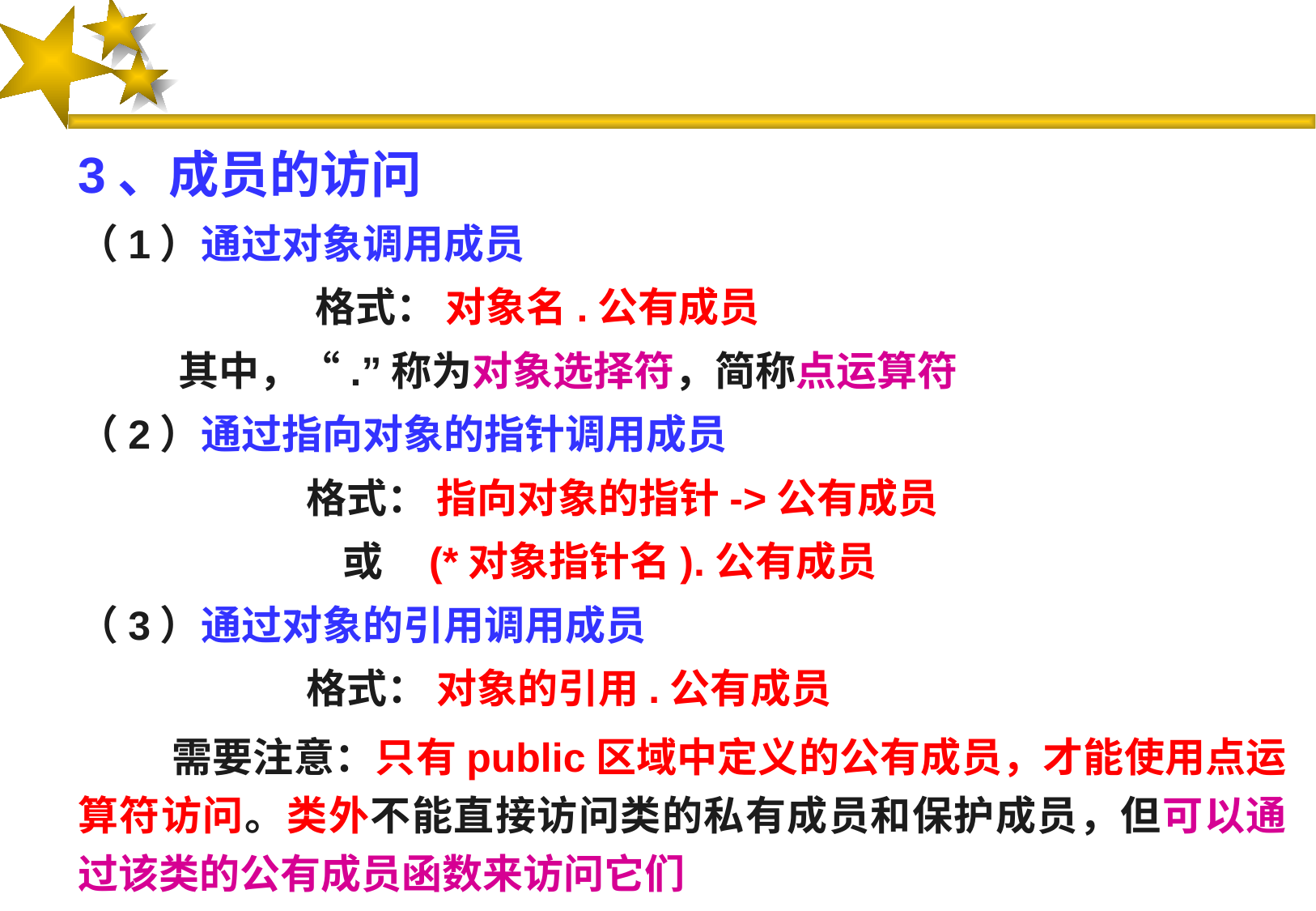

#
3、成员的访问
（1）通过对象调用成员
                         格式： 对象名.公有成员
          其中，“.”称为对象选择符，简称点运算符
（2）通过指向对象的指针调用成员
                        格式： 指向对象的指针->公有成员
                            或    (*对象指针名).公有成员
（3）通过对象的引用调用成员
                        格式： 对象的引用.公有成员
         需要注意：只有public区域中定义的公有成员，才能使用点运算符访问。类外不能直接访问类的私有成员和保护成员，但可以通过该类的公有成员函数来访问它们